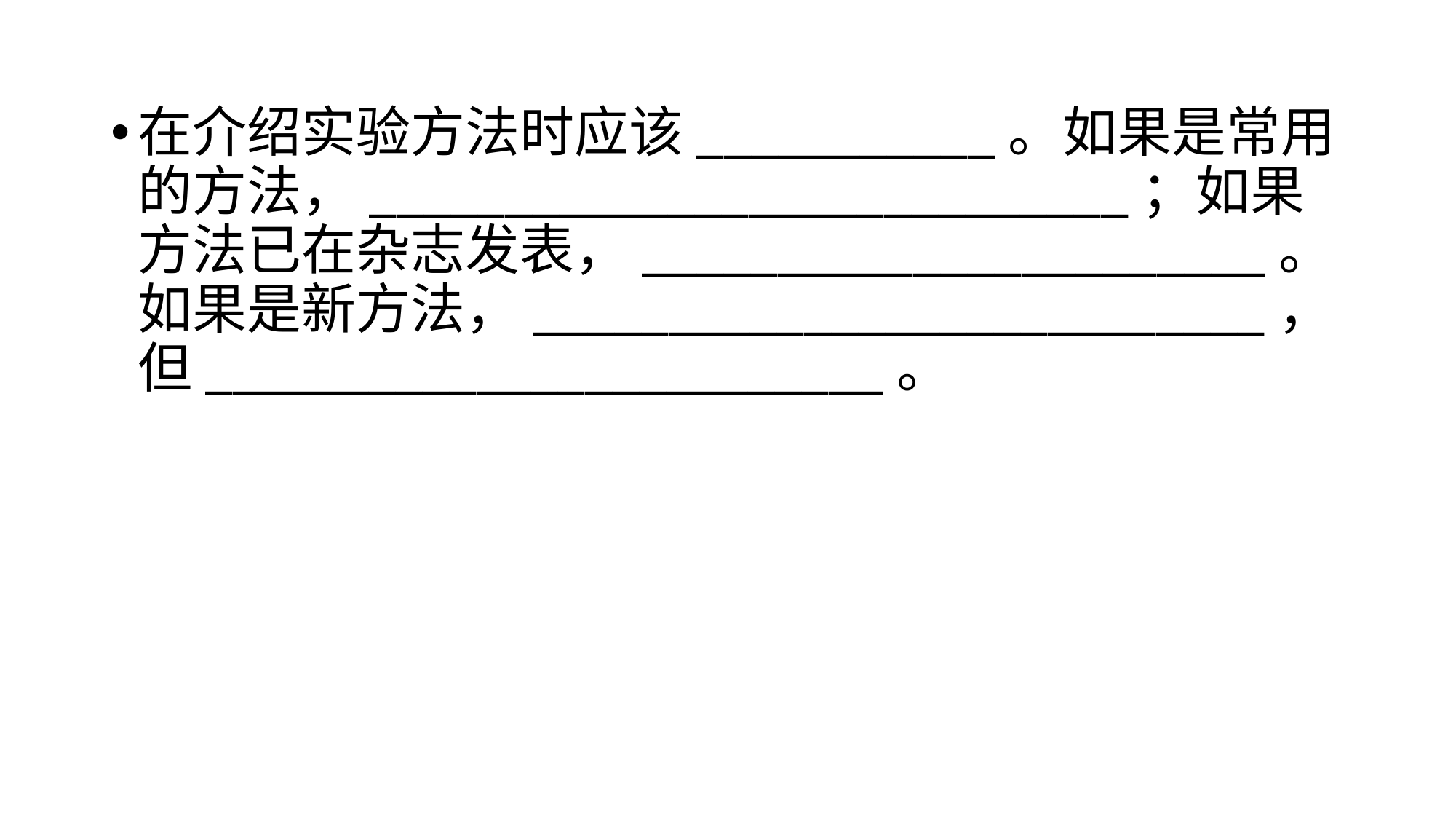

在介绍实验方法时应该___________。如果是常用的方法，____________________________；如果方法已在杂志发表，_______________________。如果是新方法，___________________________，但_________________________。